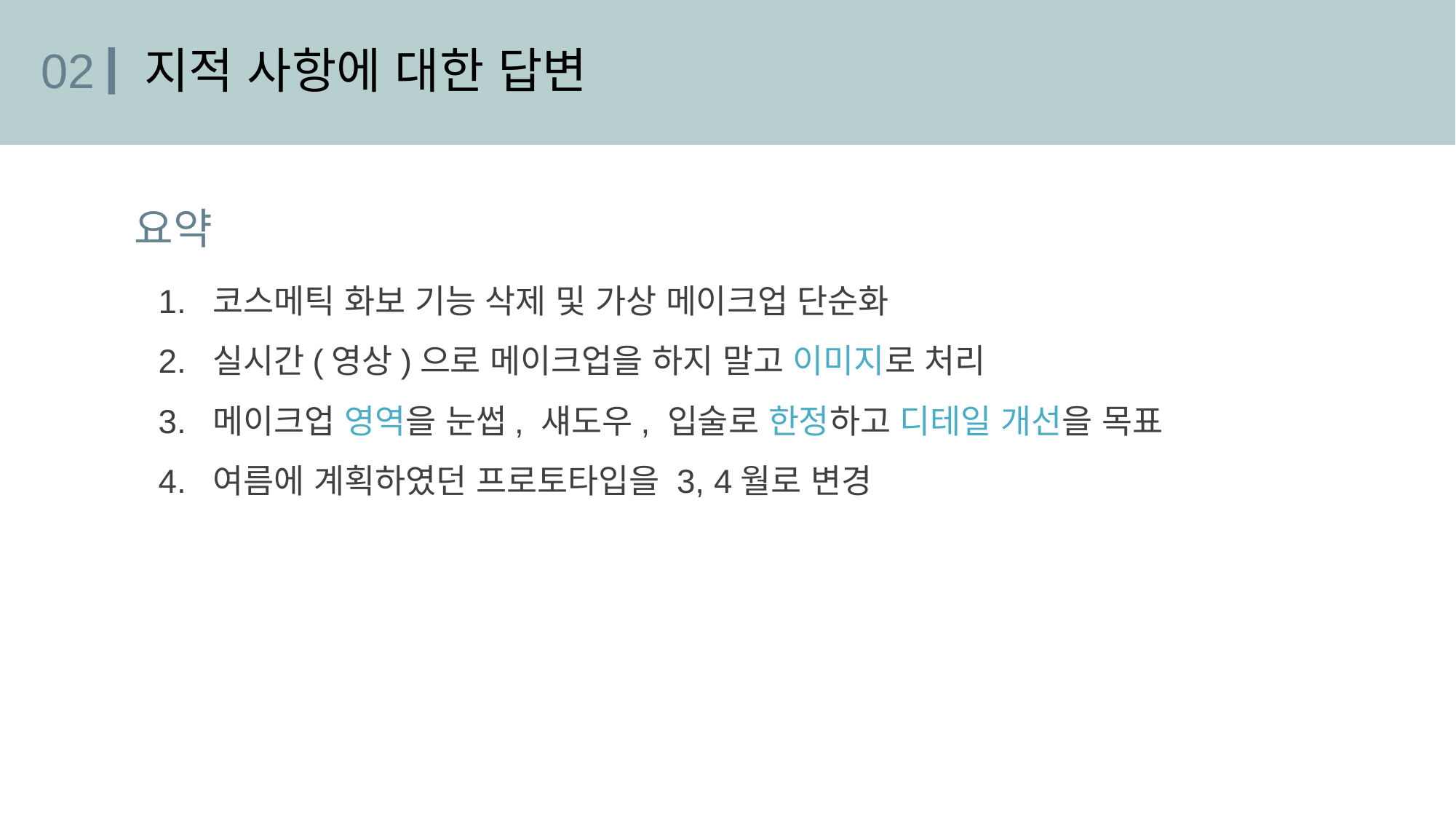

02
 지적 사항에 대한 답변

요약
코스메틱 화보 기능 삭제 및 가상 메이크업 단순화
실시간(영상)으로 메이크업을 하지 말고 이미지로 처리
메이크업 영역을 눈썹, 섀도우, 입술로 한정하고 디테일 개선을 목표
여름에 계획하였던 프로토타입을 3, 4월로 변경